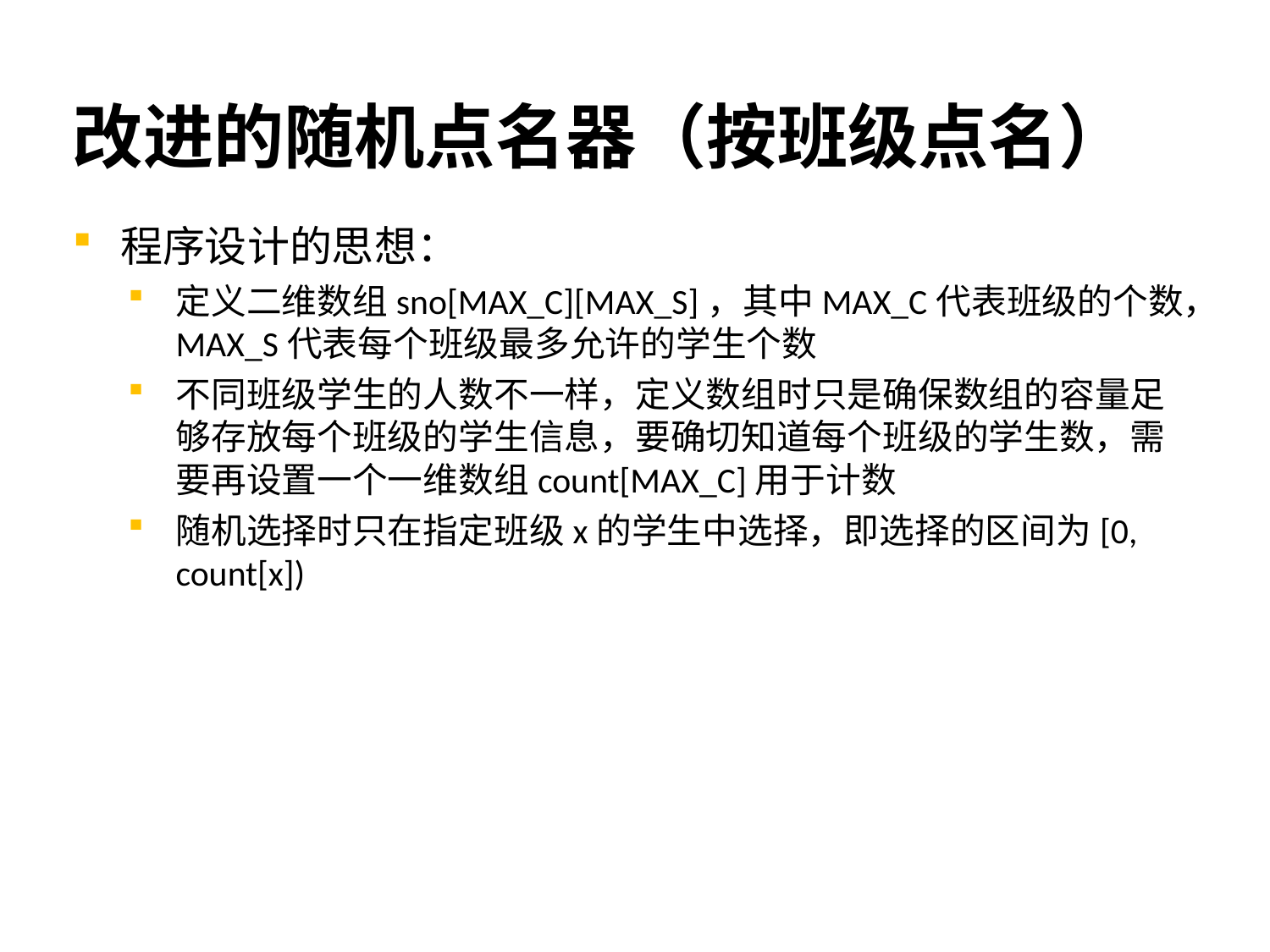

# 改进的随机点名器（按班级点名）
程序设计的思想：
定义二维数组sno[MAX_C][MAX_S]，其中MAX_C代表班级的个数，MAX_S代表每个班级最多允许的学生个数
不同班级学生的人数不一样，定义数组时只是确保数组的容量足够存放每个班级的学生信息，要确切知道每个班级的学生数，需要再设置一个一维数组count[MAX_C]用于计数
随机选择时只在指定班级x的学生中选择，即选择的区间为[0, count[x])